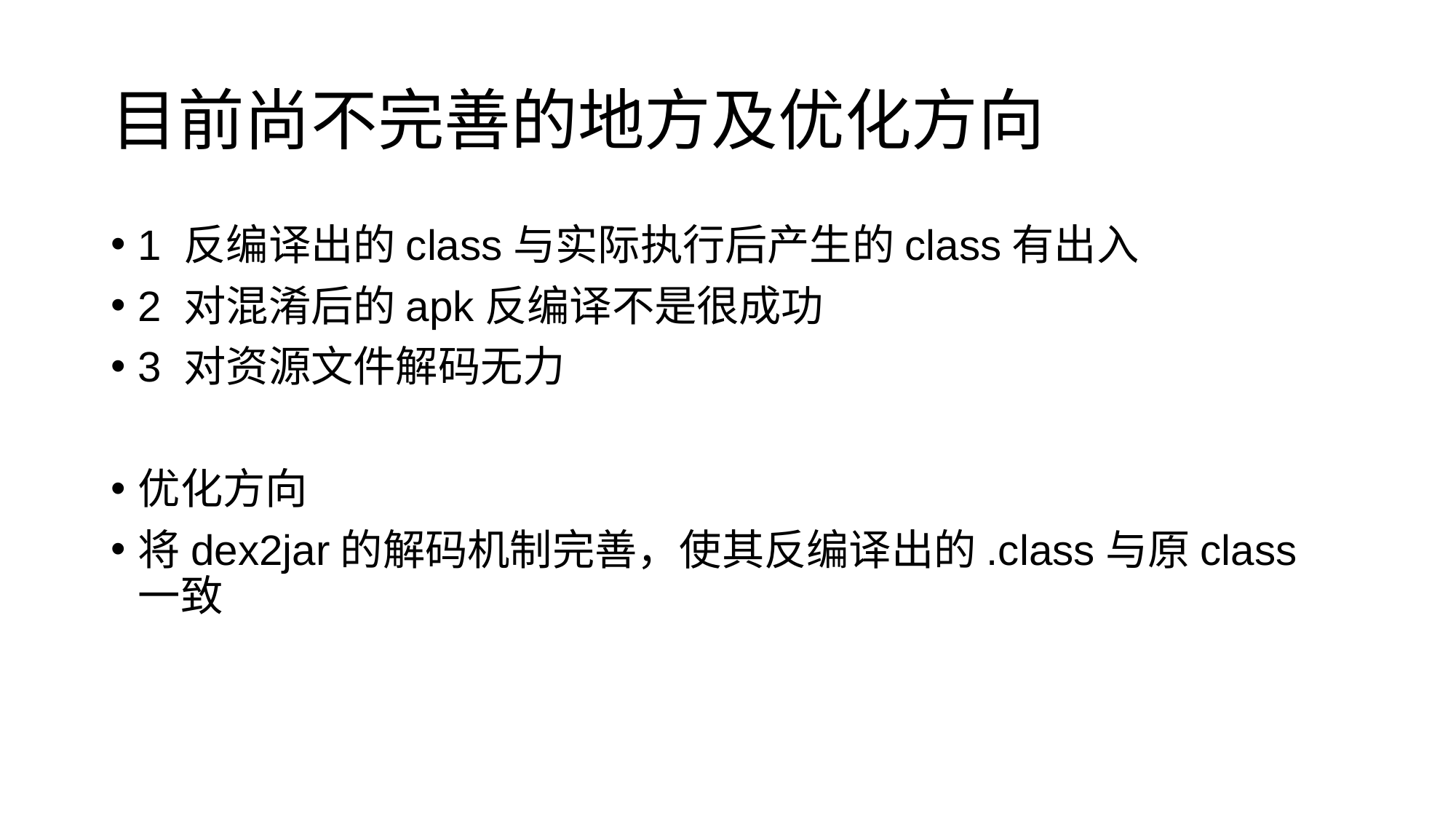

# 目前尚不完善的地方及优化方向
1 反编译出的class与实际执行后产生的class有出入
2 对混淆后的apk反编译不是很成功
3 对资源文件解码无力

优化方向
将dex2jar的解码机制完善，使其反编译出的.class与原class一致